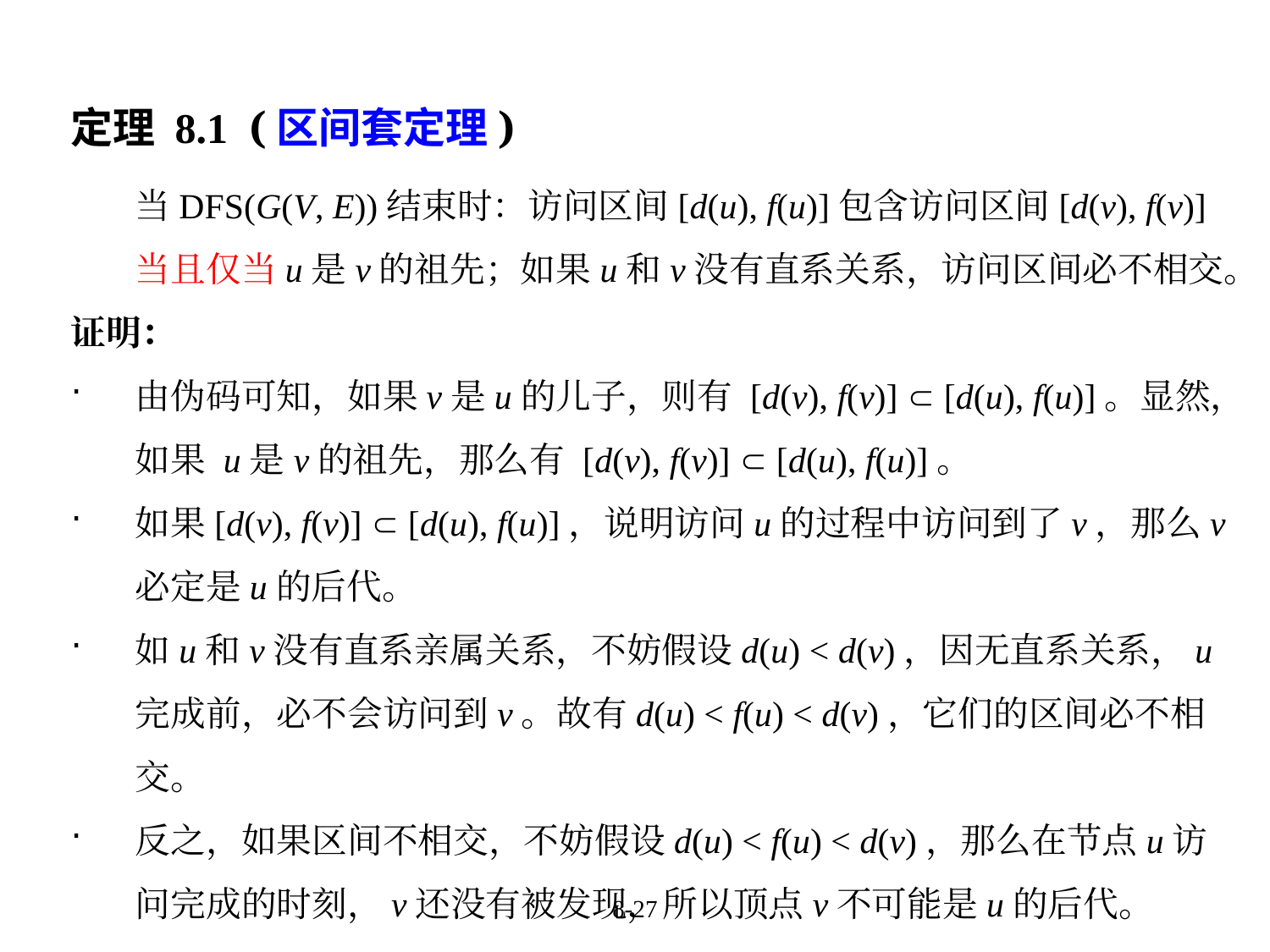

定理 8.1  (区间套定理)
当DFS(G(V, E))结束时：访问区间[d(u), f(u)]包含访问区间[d(v), f(v)]当且仅当u是v的祖先；如果u和v没有直系关系，访问区间必不相交。
证明：
由伪码可知，如果v是u的儿子，则有 [d(v), f(v)] ⊂ [d(u), f(u)]。显然，如果 u是v的祖先，那么有 [d(v), f(v)] ⊂ [d(u), f(u)]。
如果[d(v), f(v)] ⊂ [d(u), f(u)]，说明访问u的过程中访问到了v，那么v必定是u的后代。
如u和v没有直系亲属关系，不妨假设d(u) < d(v)，因无直系关系，u完成前，必不会访问到v。故有d(u) < f(u) < d(v)，它们的区间必不相交。
反之，如果区间不相交，不妨假设d(u) < f(u) < d(v)，那么在节点u访问完成的时刻，v还没有被发现，所以顶点v不可能是u的后代。
8-27